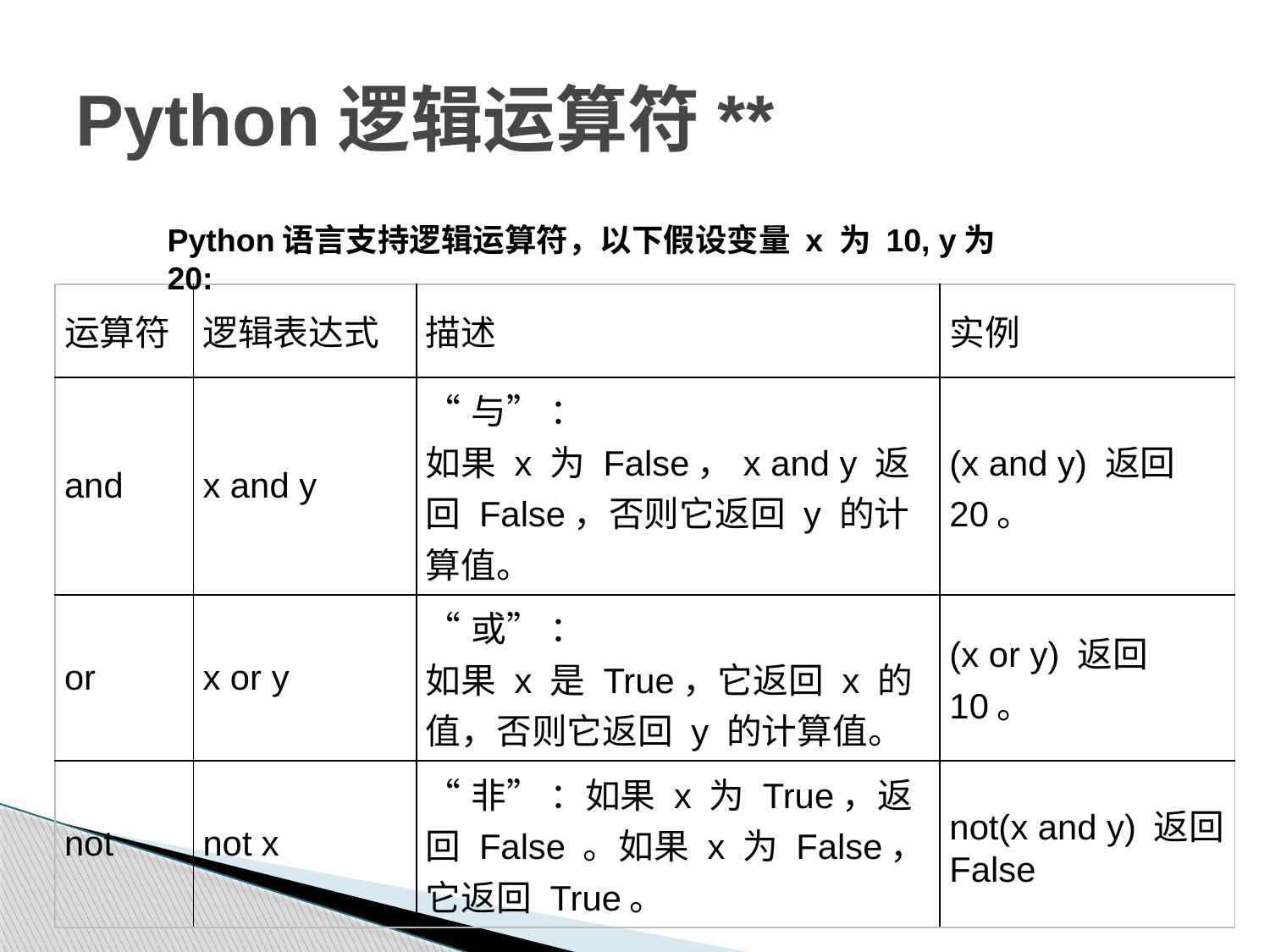

# Python逻辑运算符**
Python语言支持逻辑运算符，以下假设变量 x 为 10, y为 20:
| 运算符 | 逻辑表达式 | 描述 | 实例 |
| --- | --- | --- | --- |
| and | x and y | “与” ： 如果 x 为 False，x and y 返回 False，否则它返回 y 的计算值。 | (x and y) 返回 20。 |
| or | x or y | “或” ： 如果 x 是 True，它返回 x 的值，否则它返回 y 的计算值。 | (x or y) 返回 10。 |
| not | not x | “非” ：如果 x 为 True，返回 False 。如果 x 为 False，它返回 True。 | not(x and y) 返回 False |